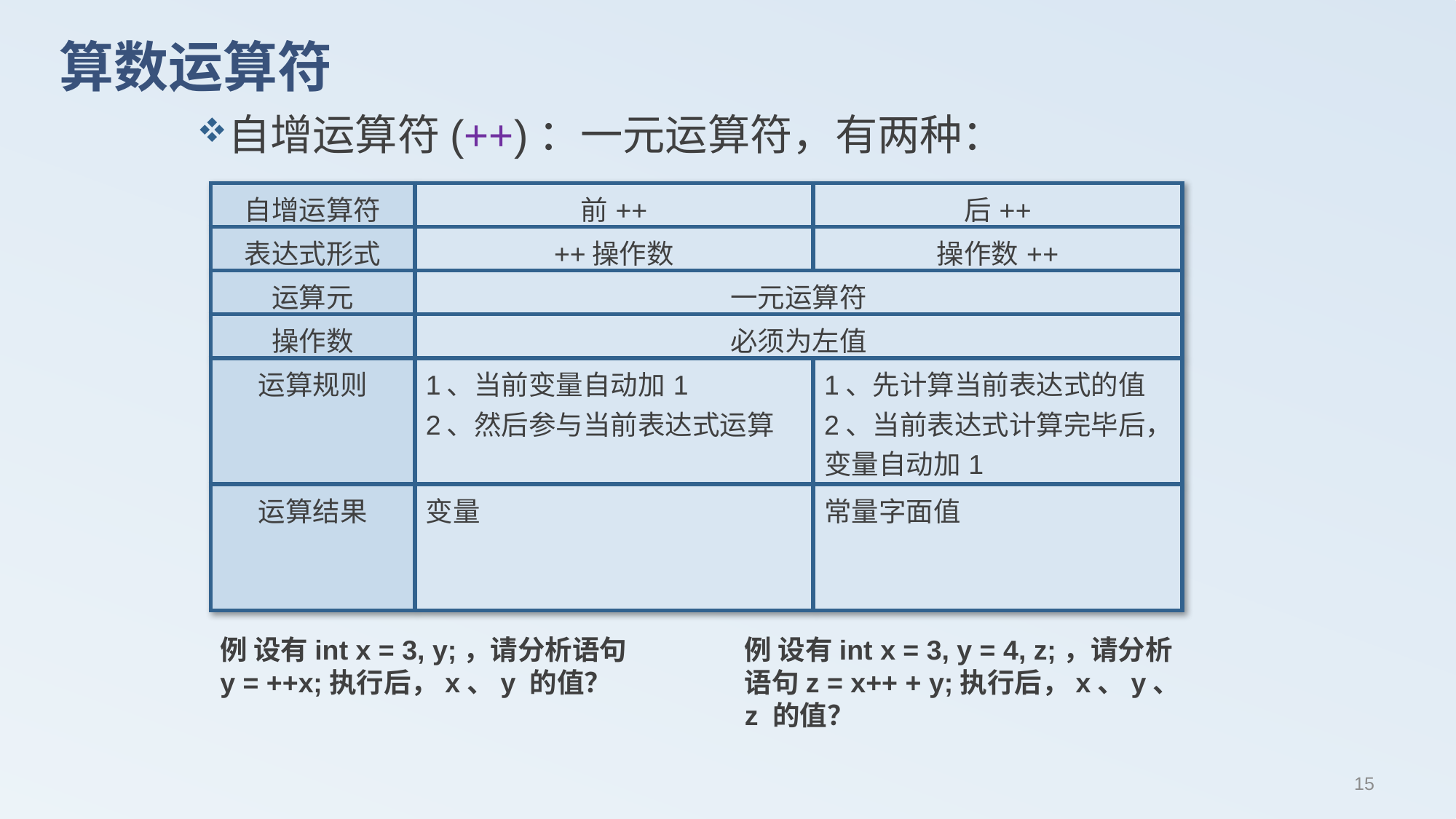

# 算数运算符
自增运算符(++)：一元运算符，有两种：

| 自增运算符 | 前++ | 后++ |
| --- | --- | --- |
| 表达式形式 | ++操作数 | 操作数++ |
| 运算元 | 一元运算符 |  |
| 操作数 | 必须为左值 |  |
| 运算规则 | 1、当前变量自动加1 2、然后参与当前表达式运算 | 1、先计算当前表达式的值 2、当前表达式计算完毕后，变量自动加1 |
| 运算结果 | 变量 | 常量字面值 |
例 设有int x = 3, y;，请分析语句y = ++x;执行后，x、y 的值？
例 设有int x = 3, y = 4, z;，请分析语句z = x++ + y;执行后，x、y、z 的值？